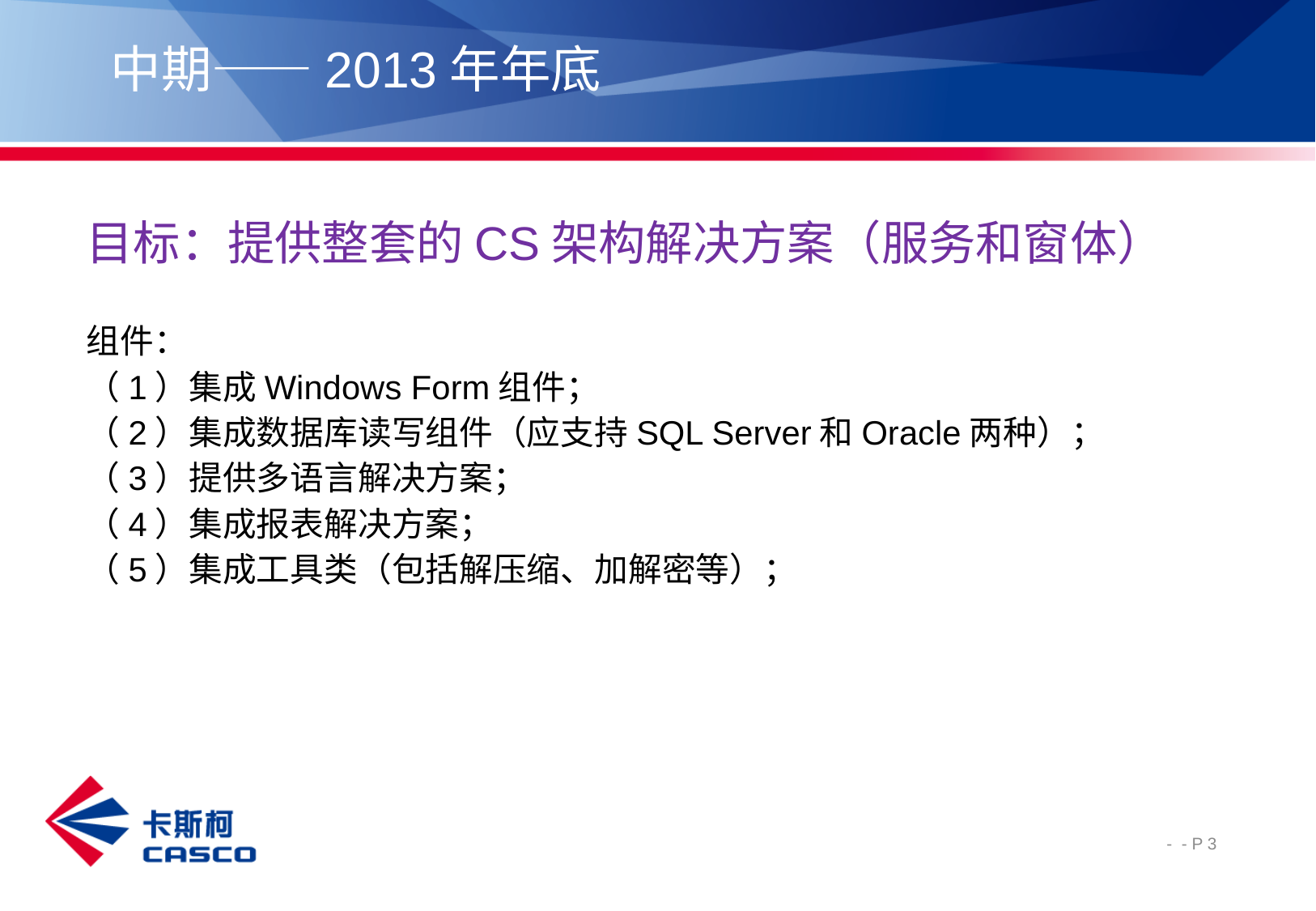

# 中期——2013年年底
目标：提供整套的CS架构解决方案（服务和窗体）

组件：
（1）集成Windows Form组件；
（2）集成数据库读写组件（应支持SQL Server和Oracle两种）；
（3）提供多语言解决方案；
（4）集成报表解决方案；
（5）集成工具类（包括解压缩、加解密等）；
 -  - P 3